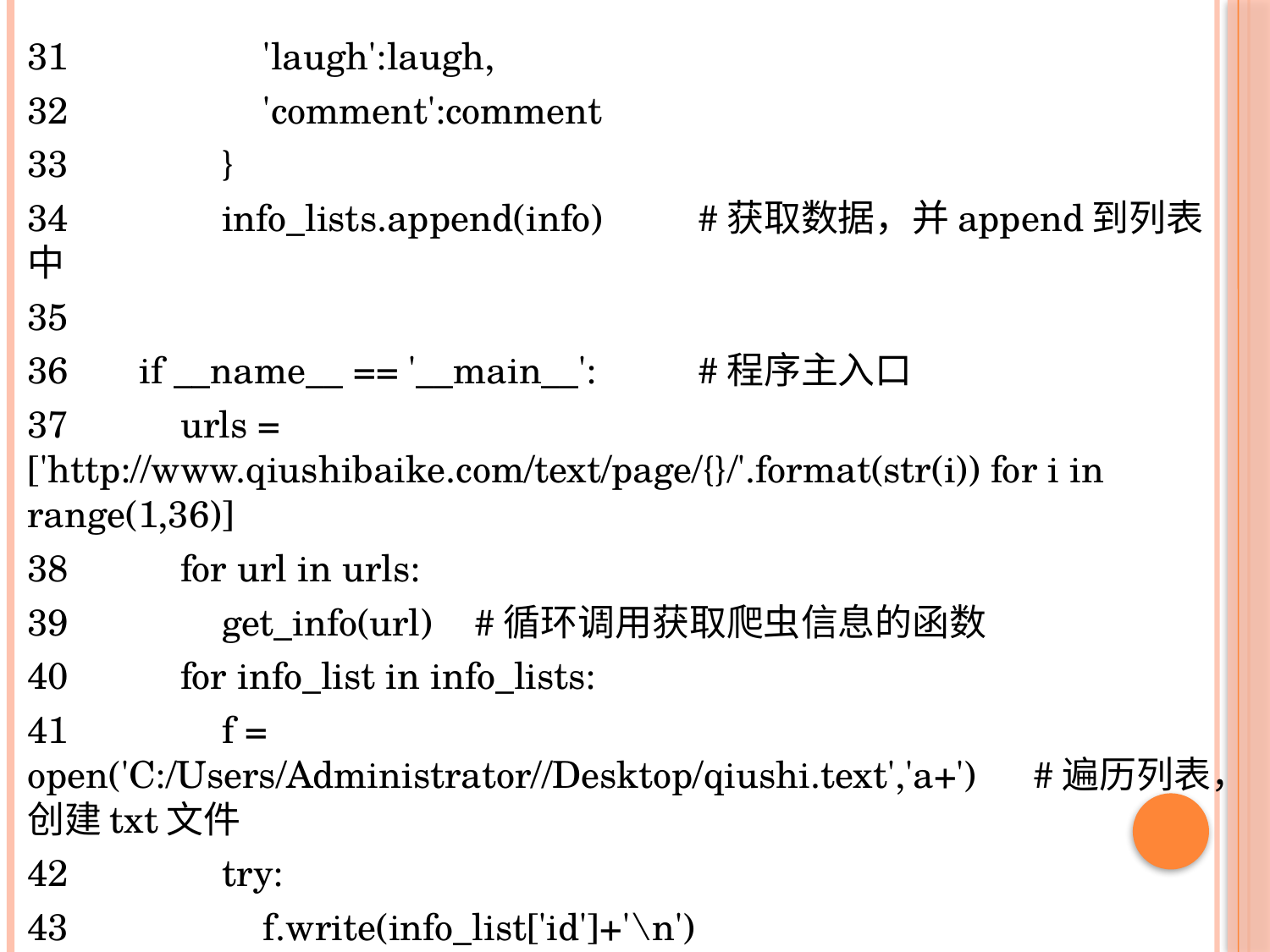

31	            'laugh':laugh,
32	            'comment':comment
33	        }
34	        info_lists.append(info)				#获取数据，并append到列表中
35
36	if __name__ == '__main__':				#程序主入口
37	    urls = ['http://www.qiushibaike.com/text/page/{}/'.format(str(i)) for i in range(1,36)]
38	    for url in urls:
39	        get_info(url)					#循环调用获取爬虫信息的函数
40	    for info_list in info_lists:
41	        f = open('C:/Users/Administrator//Desktop/qiushi.text','a+')	#遍历列表，创建txt文件
42	        try:
43	            f.write(info_list['id']+'\n')
44	            f.write(info_list['level'] + '\n')